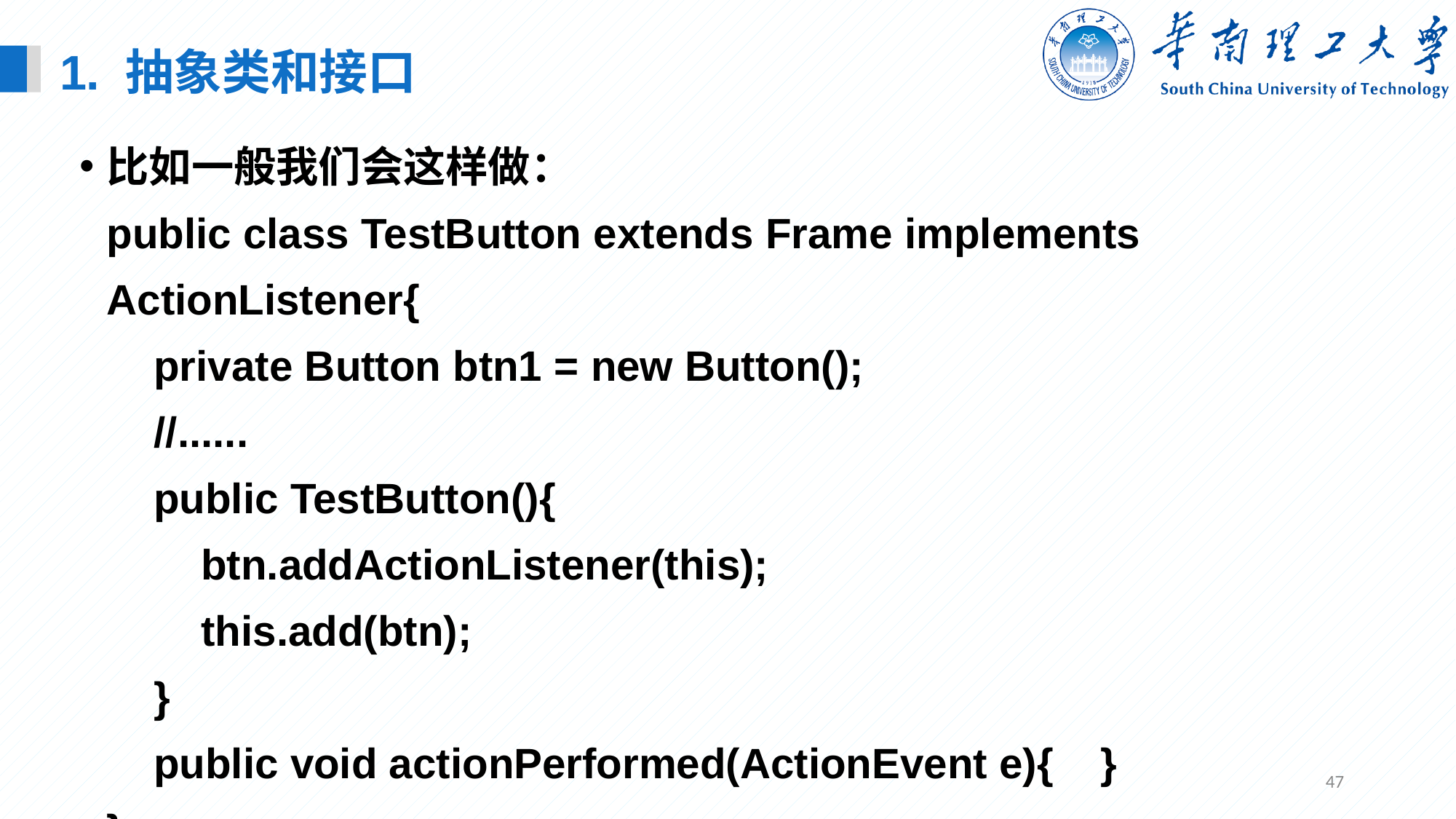

1. 抽象类和接口
比如一般我们会这样做：
public class TestButton extends Frame implements ActionListener{
    private Button btn1 = new Button();
    //......   
    public TestButton(){
        btn.addActionListener(this);
        this.add(btn);
    }
    public void actionPerformed(ActionEvent e){    }
}
47